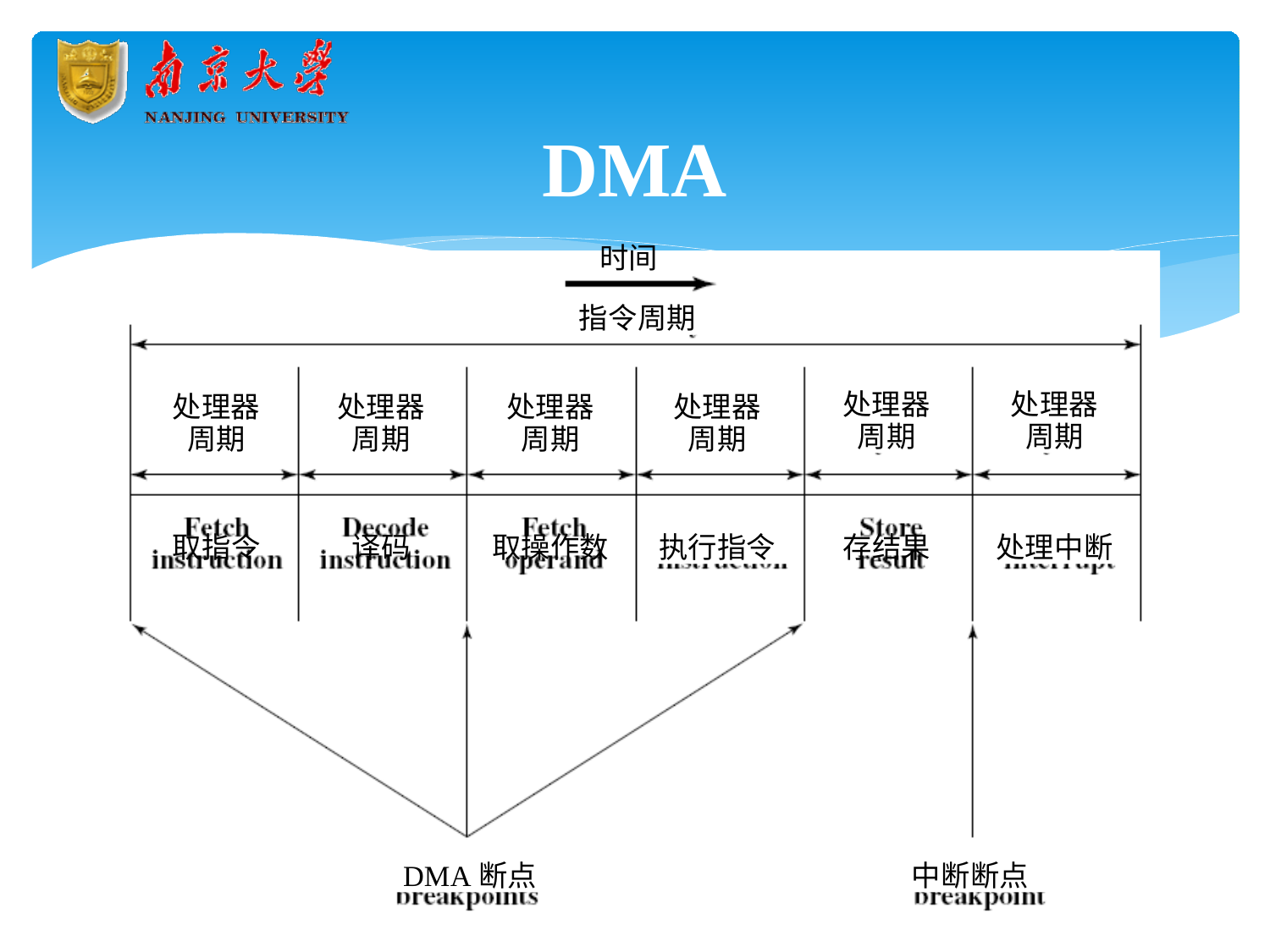

# DMA
时间

指令周期
处理器 周期
处理器 周期
处理器 周期
处理器 周期
处理器 周期
处理器 周期
执行指令
处理中断
取指令
译码
取操作数
存结果
DMA断点
中断断点